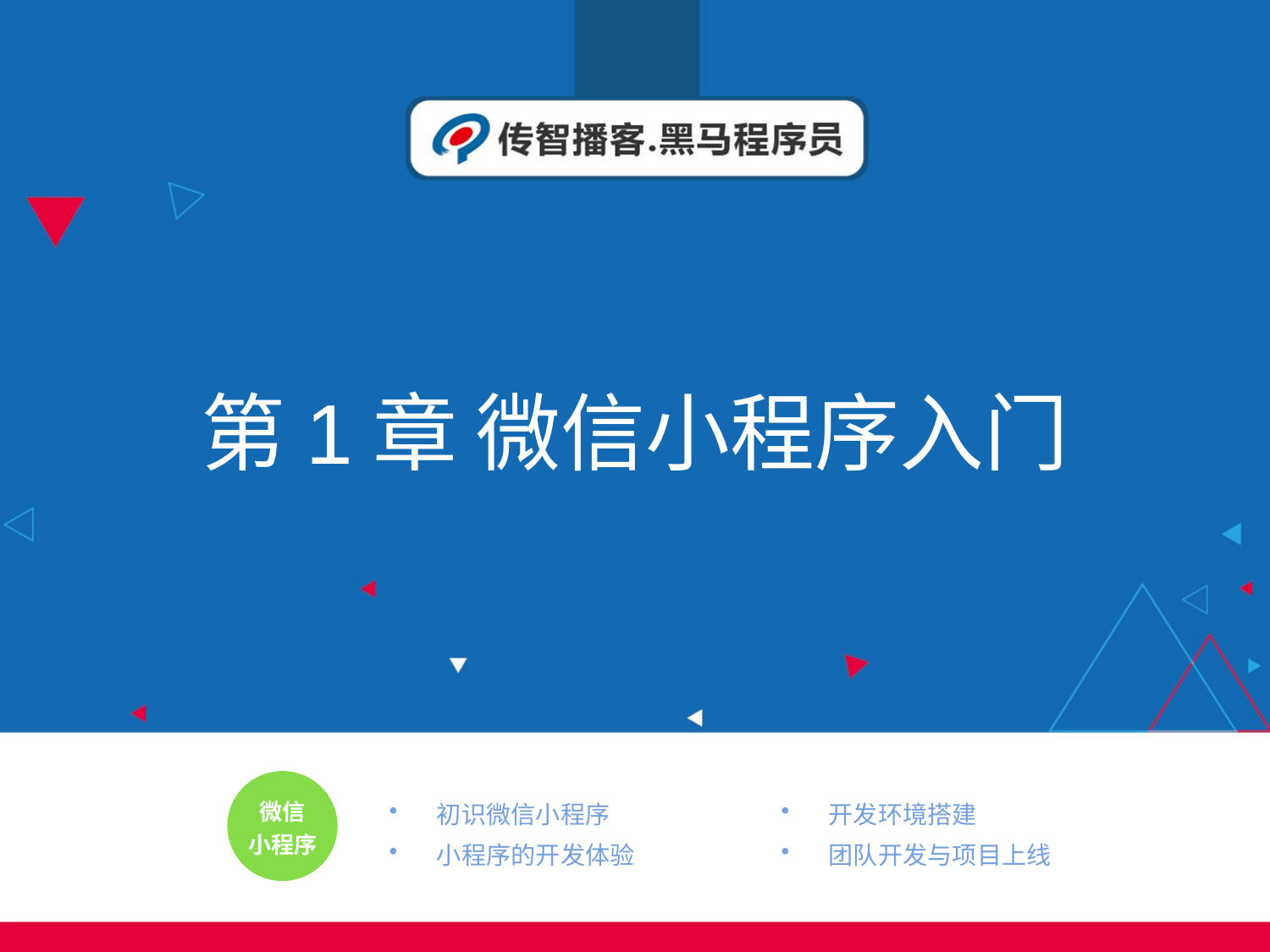

# 第1章 微信小程序入门
初识微信小程序
小程序的开发体验
开发环境搭建
团队开发与项目上线